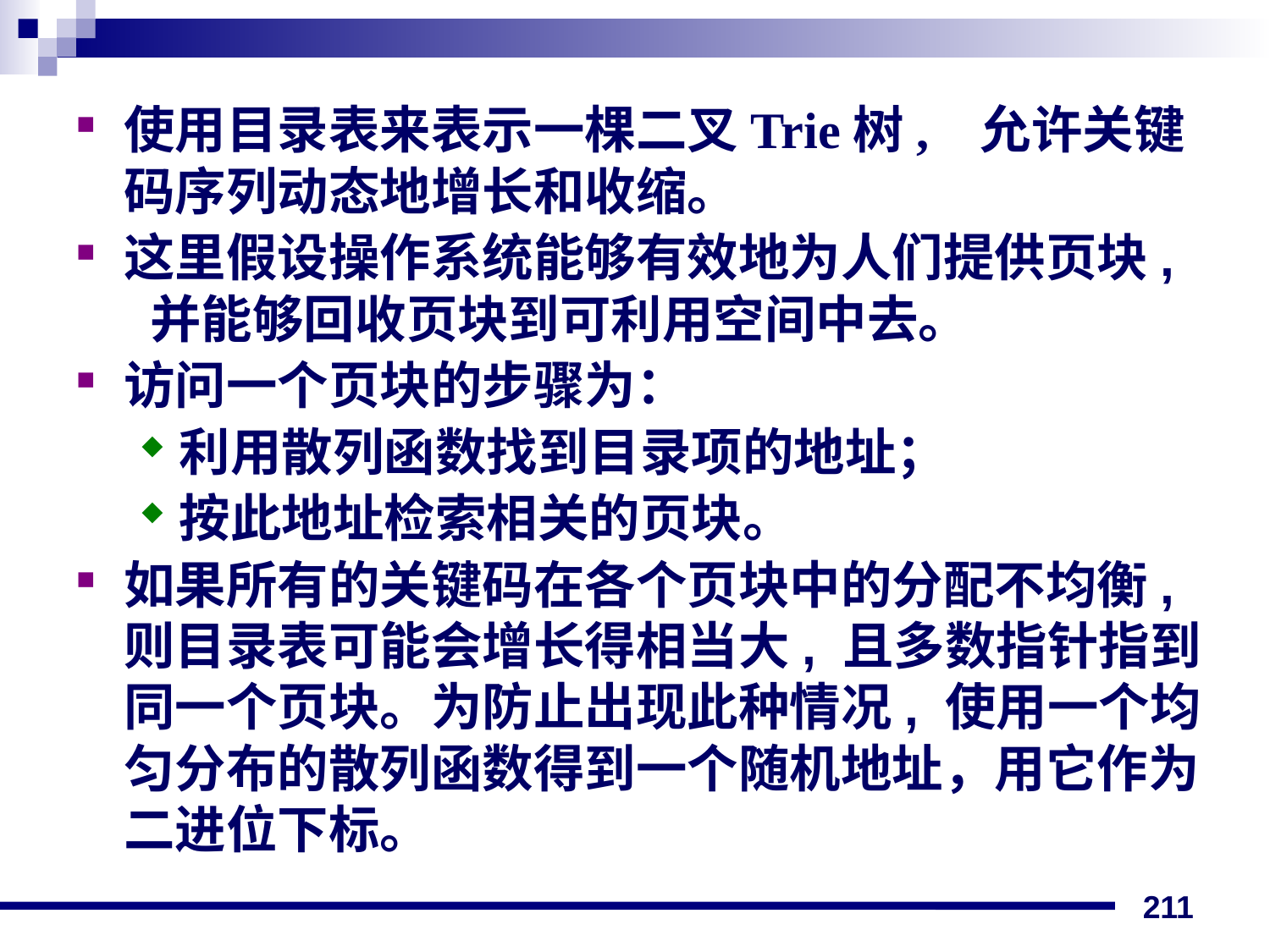

#
使用目录表来表示一棵二叉Trie树,   允许关键码序列动态地增长和收缩。
这里假设操作系统能够有效地为人们提供页块,   并能够回收页块到可利用空间中去。
访问一个页块的步骤为：
利用散列函数找到目录项的地址；
按此地址检索相关的页块。
如果所有的关键码在各个页块中的分配不均衡, 则目录表可能会增长得相当大, 且多数指针指到同一个页块。为防止出现此种情况, 使用一个均匀分布的散列函数得到一个随机地址，用它作为二进位下标。
211